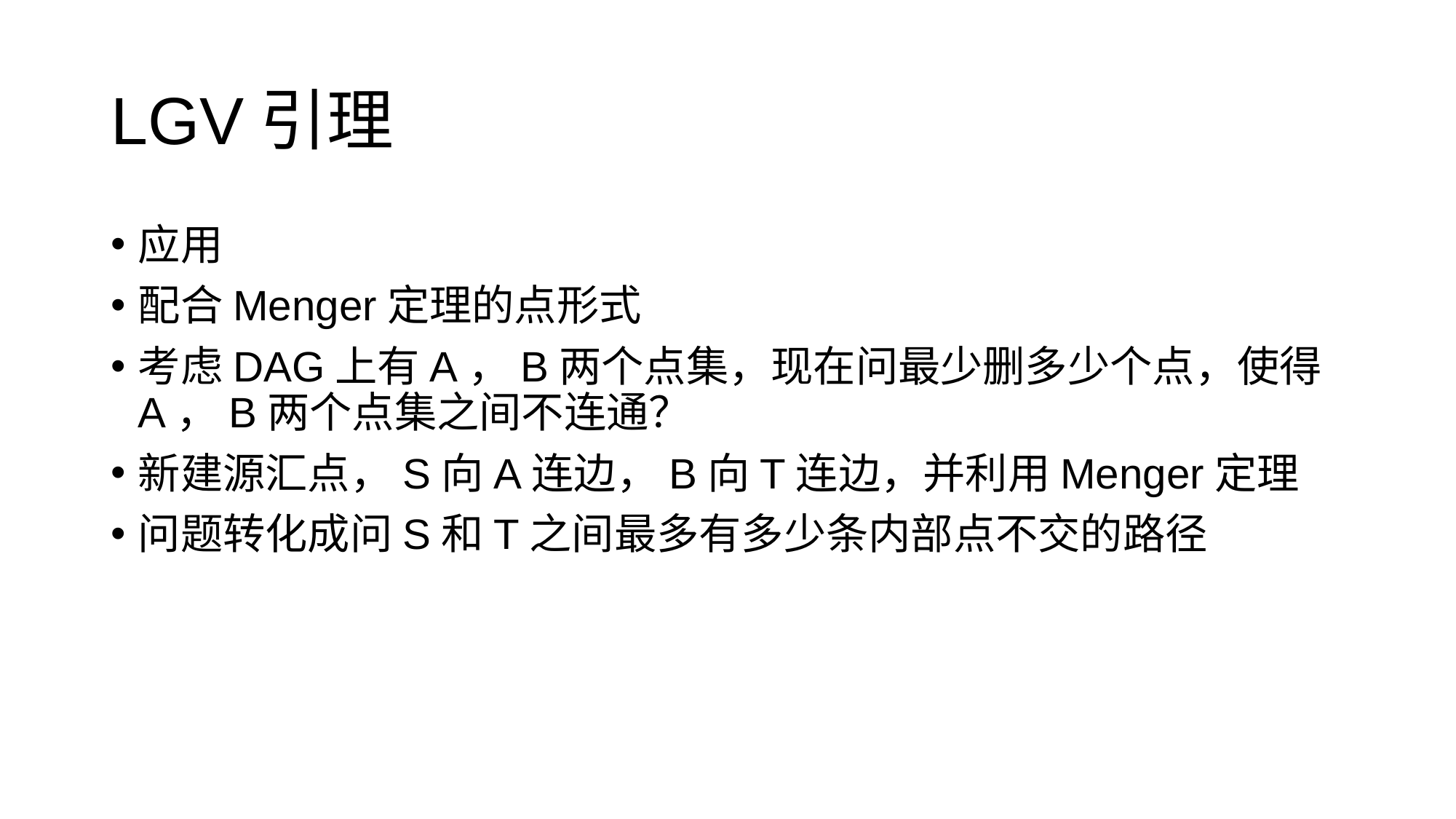

# LGV引理
应用
配合Menger定理的点形式
考虑DAG上有A，B两个点集，现在问最少删多少个点，使得A，B两个点集之间不连通？
新建源汇点，S向A连边，B向T连边，并利用Menger定理
问题转化成问S和T之间最多有多少条内部点不交的路径